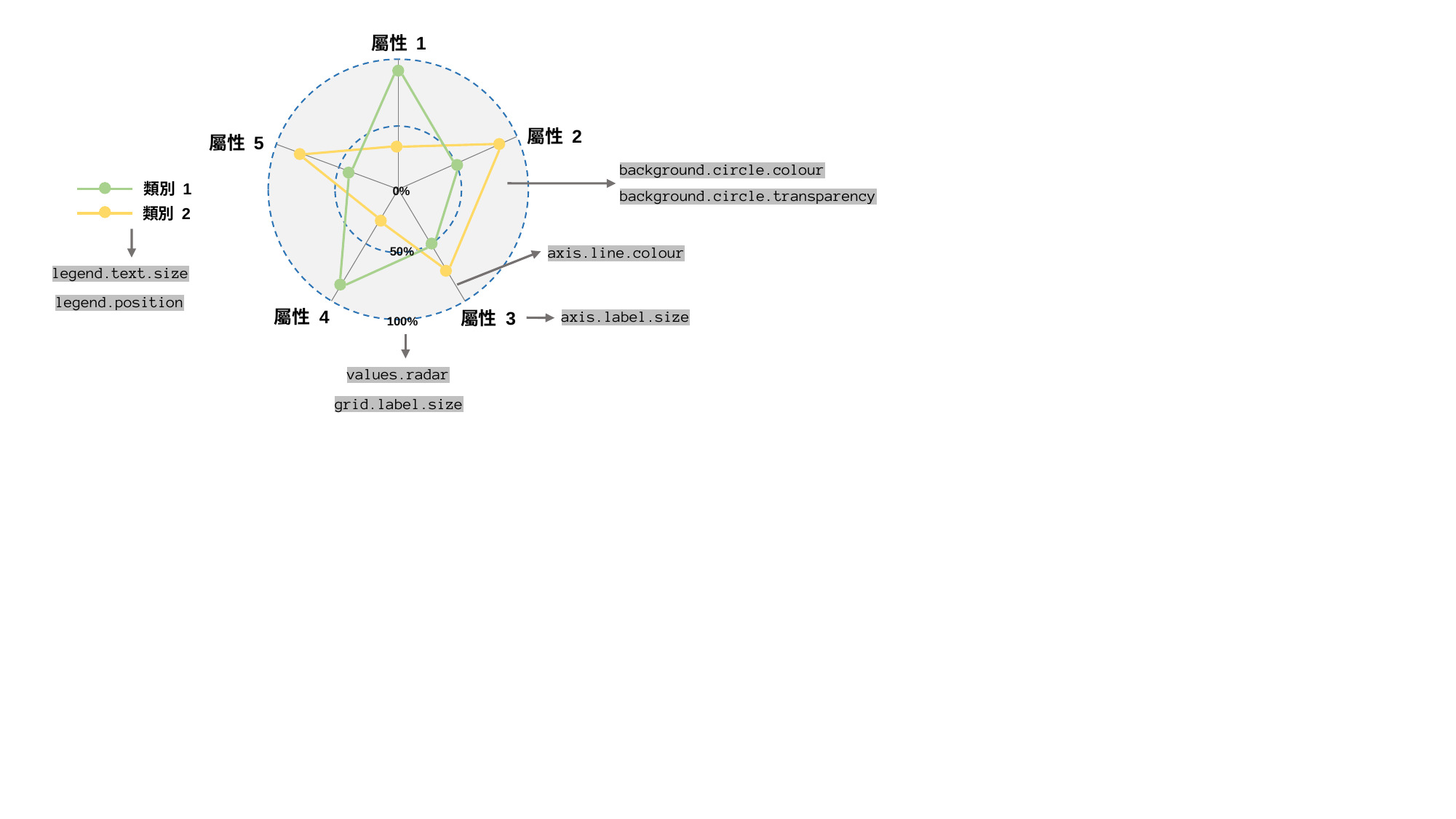

屬性 1

屬性 2

屬性 5

background.circle.colour

類別 1
0%
background.circle.transparency

類別 2

axis.line.colour

50%
legend.text.size

legend.position
屬性 4
axis.label.size
屬性 3
100%
values.radar
grid.label.size